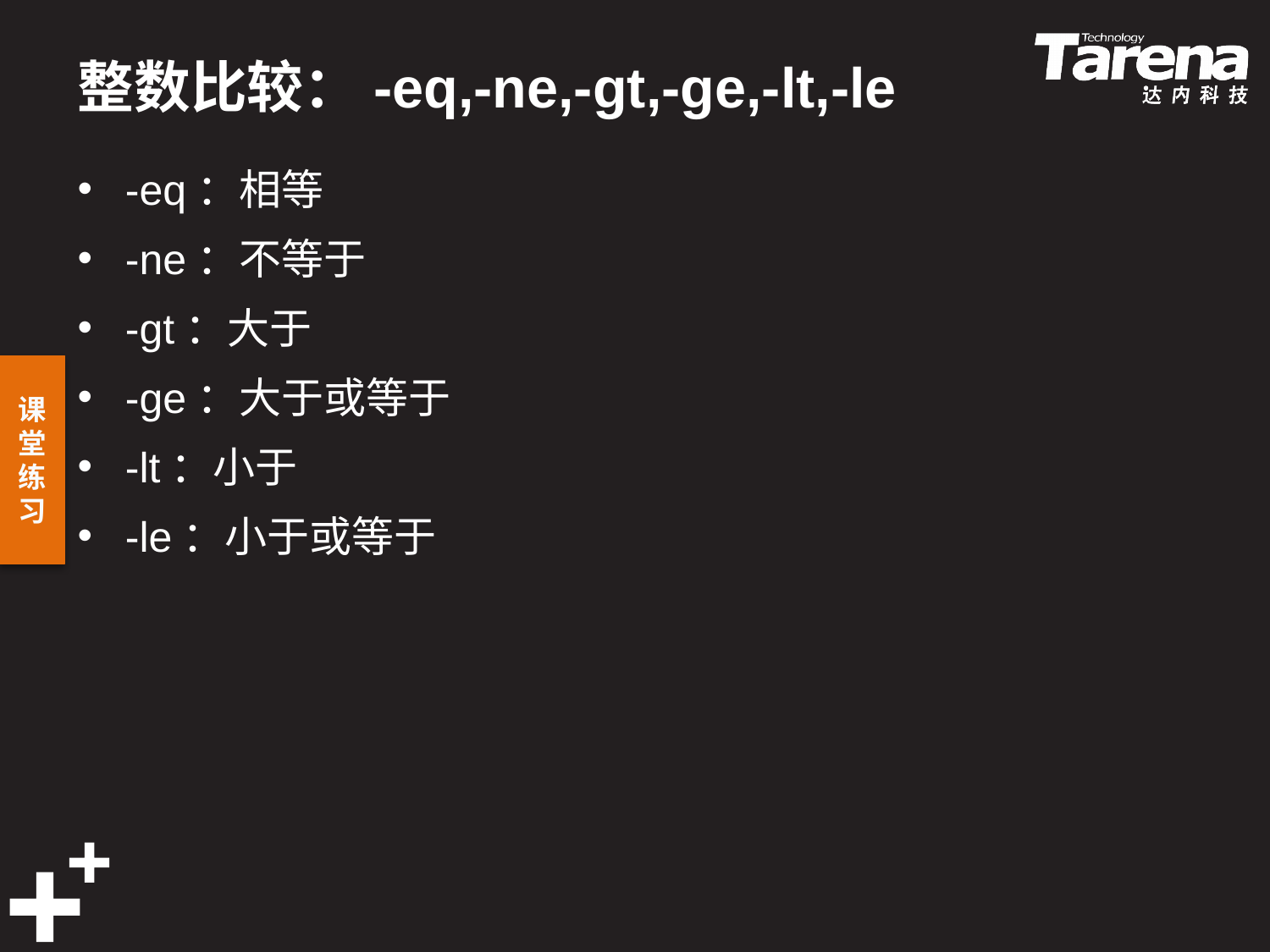

# 整数比较：-eq,-ne,-gt,-ge,-lt,-le
-eq：相等
-ne：不等于
-gt：大于
-ge：大于或等于
-lt：小于
-le：小于或等于